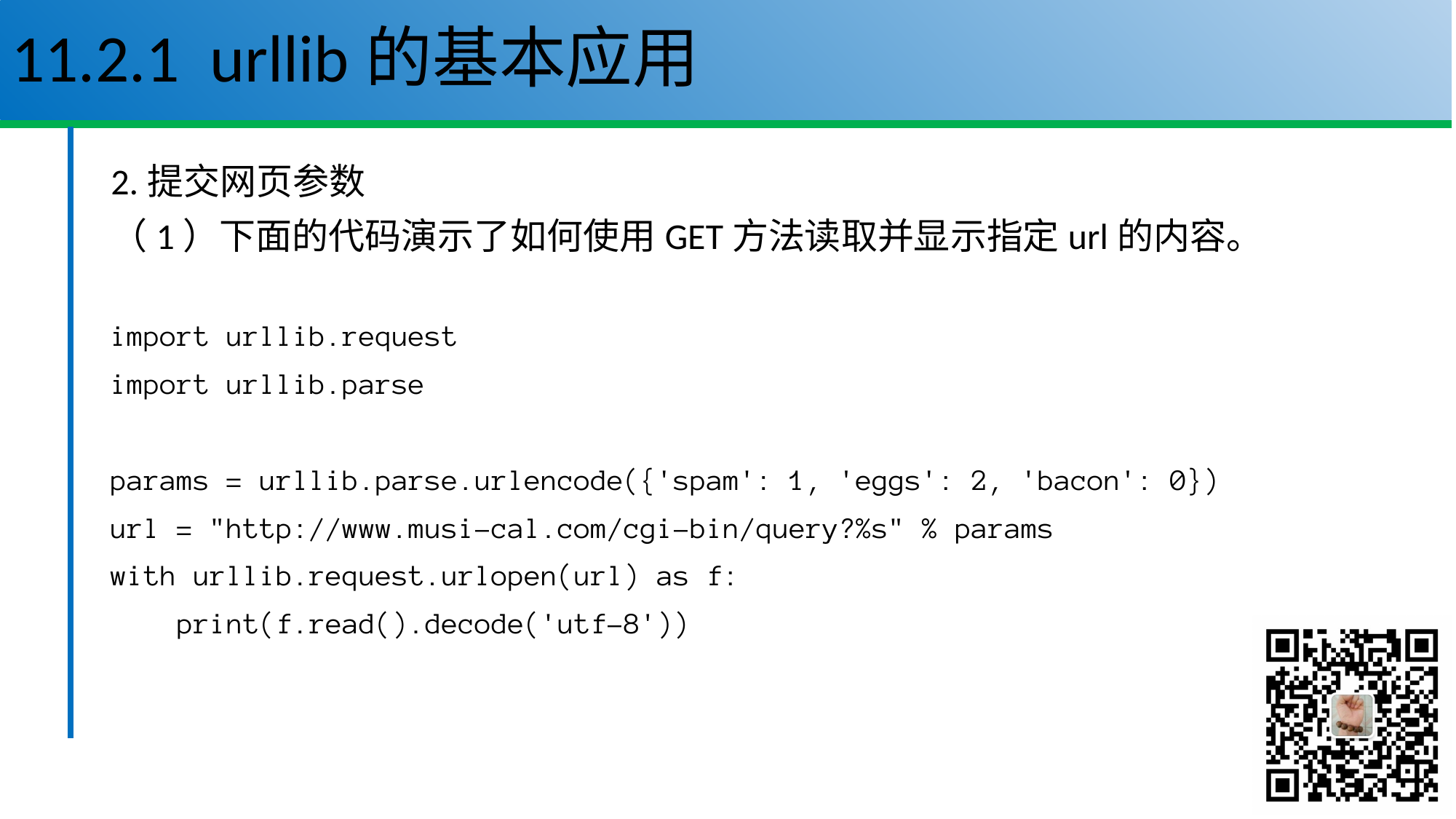

# 11.2.1  urllib的基本应用
2.提交网页参数
（1）下面的代码演示了如何使用GET方法读取并显示指定url的内容。

import urllib.request
import urllib.parse

params = urllib.parse.urlencode({'spam': 1, 'eggs': 2, 'bacon': 0})
url = "http://www.musi-cal.com/cgi-bin/query?%s" % params
with urllib.request.urlopen(url) as f:
    print(f.read().decode('utf-8'))
20